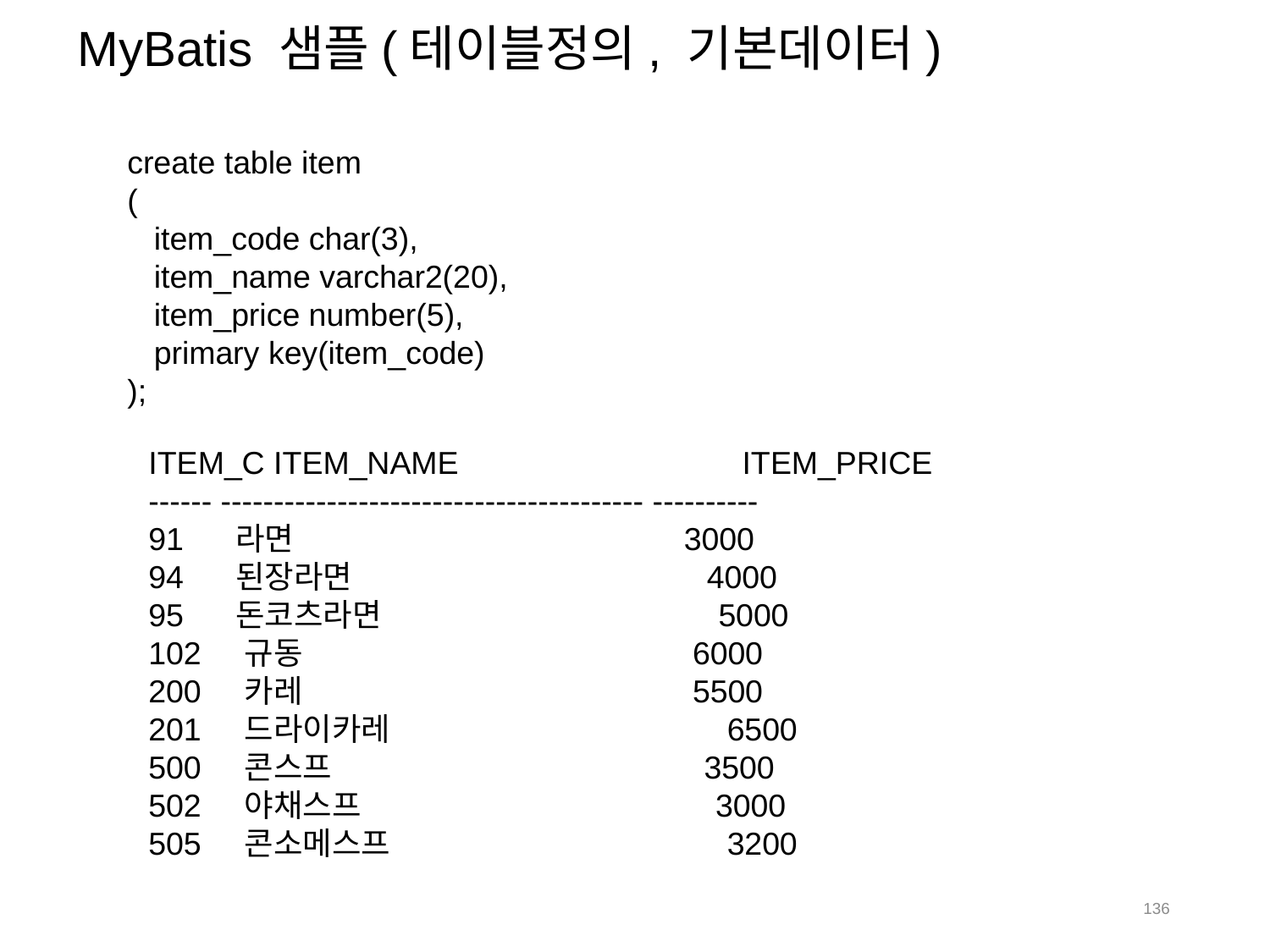

# MyBatis 샘플(테이블정의, 기본데이터)
create table item
(
   item_code char(3),
   item_name varchar2(20),
   item_price number(5),
   primary key(item_code)
);
ITEM_C ITEM_NAME                                ITEM_PRICE
------ ---------------------------------------- ----------
91     라면                                           3000
94     된장라면                                       4000
95     돈코츠라면                                     5000
102    규동                                           6000
200    카레                                           5500
201    드라이카레                                     6500
500    콘스프                                         3500
502    야채스프                                       3000
505    콘소메스프                                     3200
136